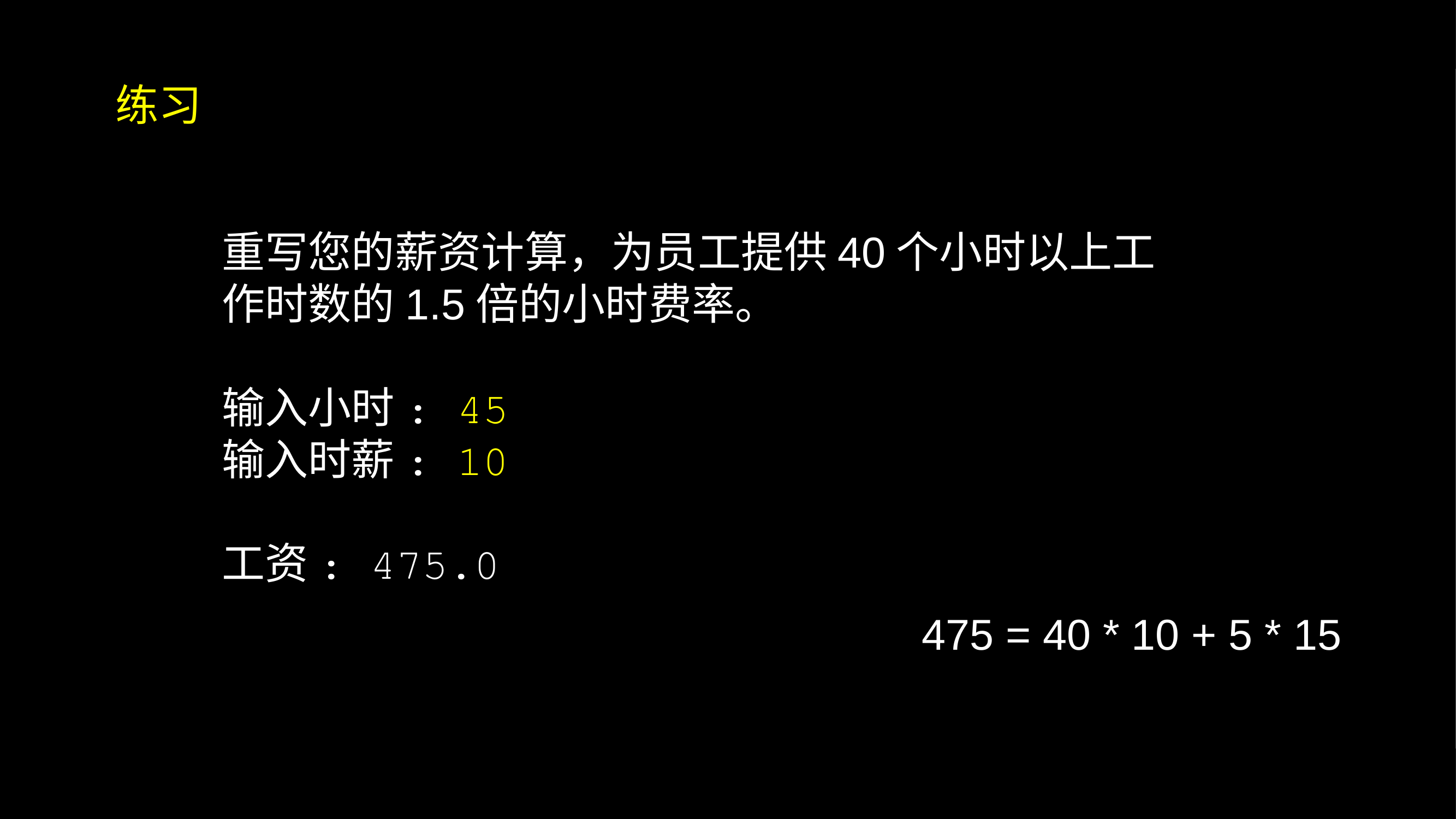

练习
重写您的薪资计算，为员工提供40个小时以上工作时数的1.5倍的小时费率。

输入小时: 45
输入时薪: 10

工资: 475.0
475 = 40 * 10 + 5 * 15